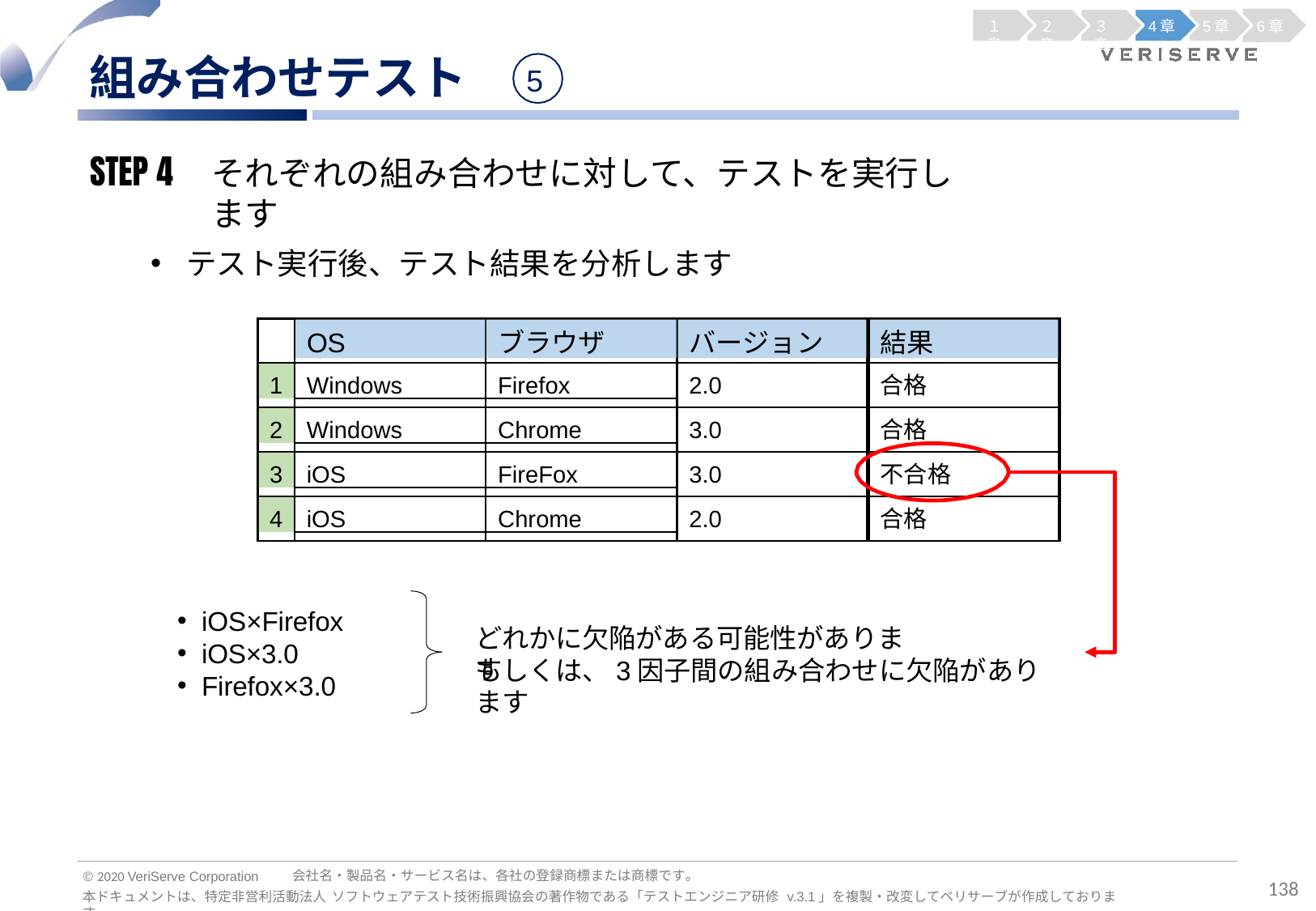

１章
２章
３章
4章
5章
6章
組み合わせテスト

5
それぞれの組み合わせに対して、テストを実行します
テスト実行後、テスト結果を分析します
STEP 4

OS
ブラウザ
バージョン
結果

Windows
Firefox
1
2.0
合格

Windows
Chrome
2
3.0
合格

iOS
FireFox
3
3.0
不合格

iOS
Chrome
4
2.0
合格

iOS×Firefox
iOS×3.0
どれかに欠陥がある可能性があります

もしくは、3因子間の組み合わせに欠陥があります
Firefox×3.0
会社名・製品名・サービス名は、各社の登録商標または商標です。
© 2020 VeriServe Corporation
138
本ドキュメントは、特定非営利活動法人 ソフトウェアテスト技術振興協会の著作物である「テストエンジニア研修 v.3.1」を複製・改変してベリサーブが作成しております。